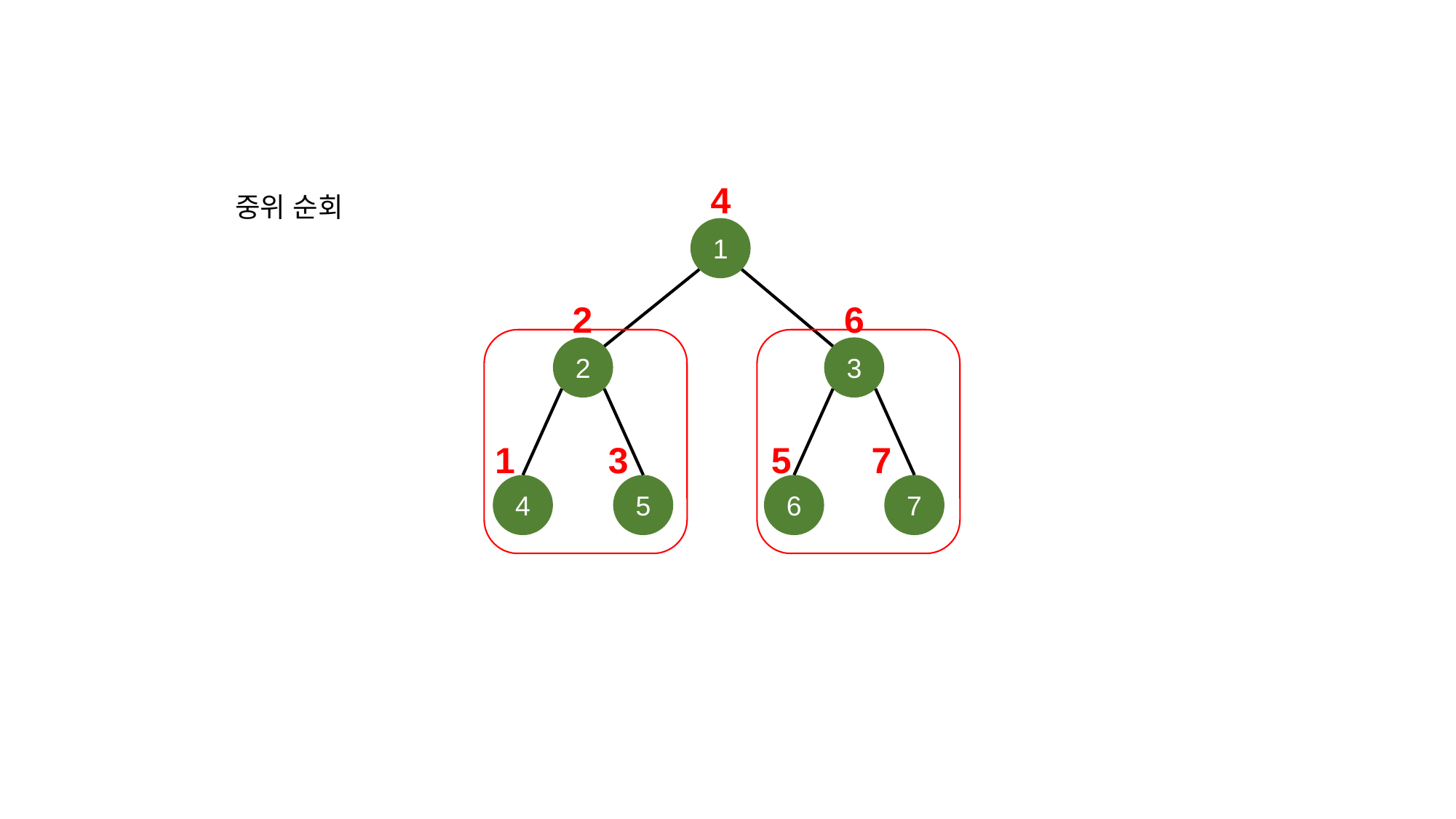

4
중위 순회
1
6
2

2
3
5
7
1
3
4
5
6
7